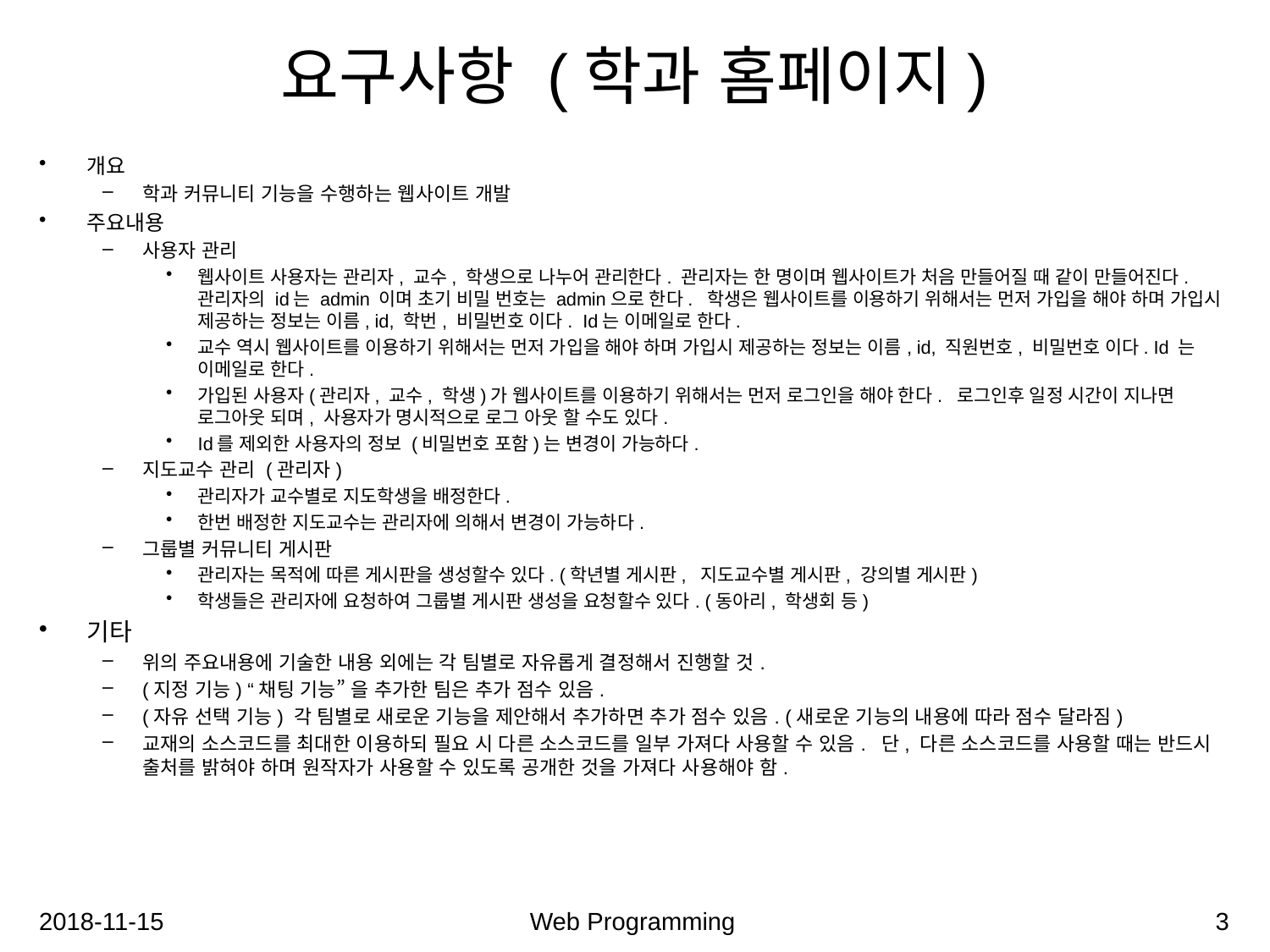

# 요구사항 (학과 홈페이지)
개요
학과 커뮤니티 기능을 수행하는 웹사이트 개발
주요내용
사용자 관리
웹사이트 사용자는 관리자, 교수, 학생으로 나누어 관리한다. 관리자는 한 명이며 웹사이트가 처음 만들어질 때 같이 만들어진다.  관리자의 id는 admin 이며 초기 비밀 번호는 admin으로 한다.  학생은 웹사이트를 이용하기 위해서는 먼저 가입을 해야 하며 가입시 제공하는 정보는 이름, id, 학번, 비밀번호 이다.  Id는 이메일로 한다.
교수 역시 웹사이트를 이용하기 위해서는 먼저 가입을 해야 하며 가입시 제공하는 정보는 이름, id, 직원번호, 비밀번호 이다. Id 는 이메일로 한다.
가입된 사용자(관리자, 교수, 학생)가 웹사이트를 이용하기 위해서는 먼저 로그인을 해야 한다.  로그인후 일정 시간이 지나면 로그아웃 되며, 사용자가 명시적으로 로그 아웃 할 수도 있다.
Id를 제외한 사용자의 정보 (비밀번호 포함)는 변경이 가능하다.
지도교수 관리 (관리자)
관리자가 교수별로 지도학생을 배정한다.
한번 배정한 지도교수는 관리자에 의해서 변경이 가능하다.
그룹별 커뮤니티 게시판
관리자는 목적에 따른 게시판을 생성할수 있다. (학년별 게시판,  지도교수별 게시판, 강의별 게시판)
학생들은 관리자에 요청하여 그룹별 게시판 생성을 요청할수 있다. (동아리, 학생회 등)
기타
위의 주요내용에 기술한 내용 외에는 각 팀별로 자유롭게 결정해서 진행할 것.
(지정 기능) “채팅 기능” 을 추가한 팀은 추가 점수 있음.
(자유 선택 기능) 각 팀별로 새로운 기능을 제안해서 추가하면 추가 점수 있음. (새로운 기능의 내용에 따라 점수 달라짐)
교재의 소스코드를 최대한 이용하되 필요 시 다른 소스코드를 일부 가져다 사용할 수 있음.  단, 다른 소스코드를 사용할 때는 반드시 출처를 밝혀야 하며 원작자가 사용할 수 있도록 공개한 것을 가져다 사용해야 함.
2018-11-15
Web Programming
3